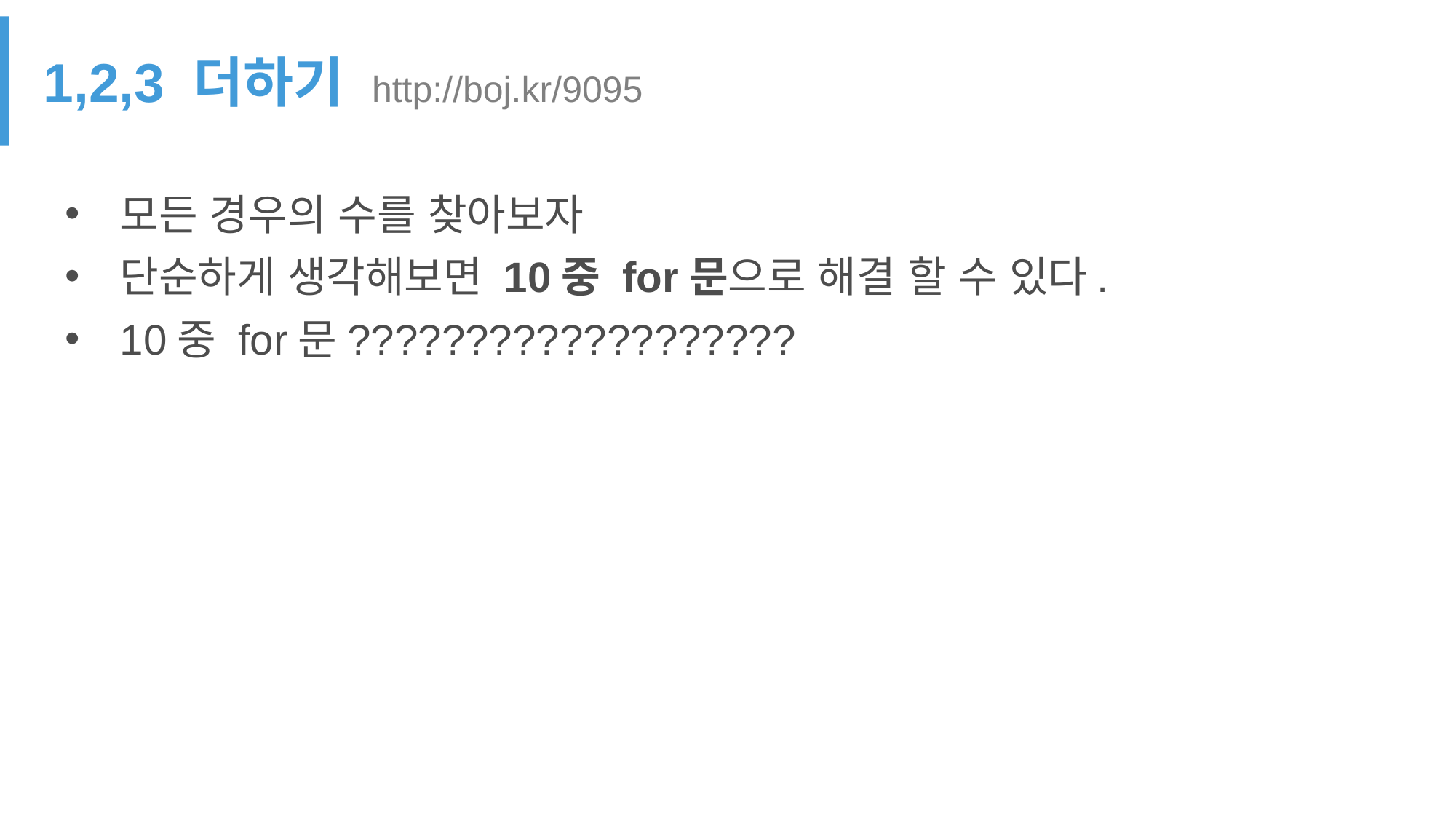

1,2,3 더하기 http://boj.kr/9095
모든 경우의 수를 찾아보자
단순하게 생각해보면 10중 for문으로 해결 할 수 있다.
10중 for문???????????????????